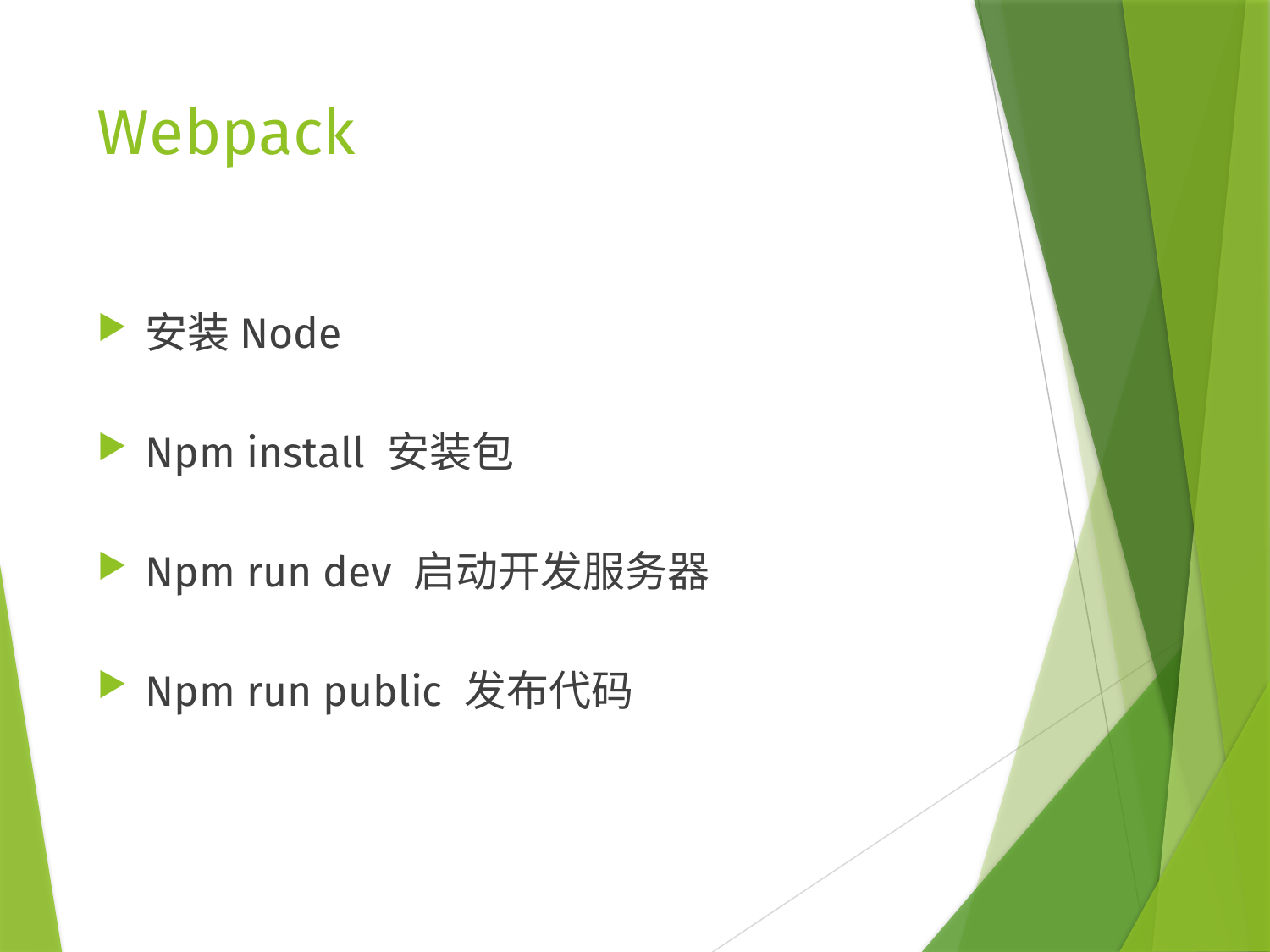

# Webpack
安装Node
Npm install 安装包
Npm run dev 启动开发服务器
Npm run public 发布代码